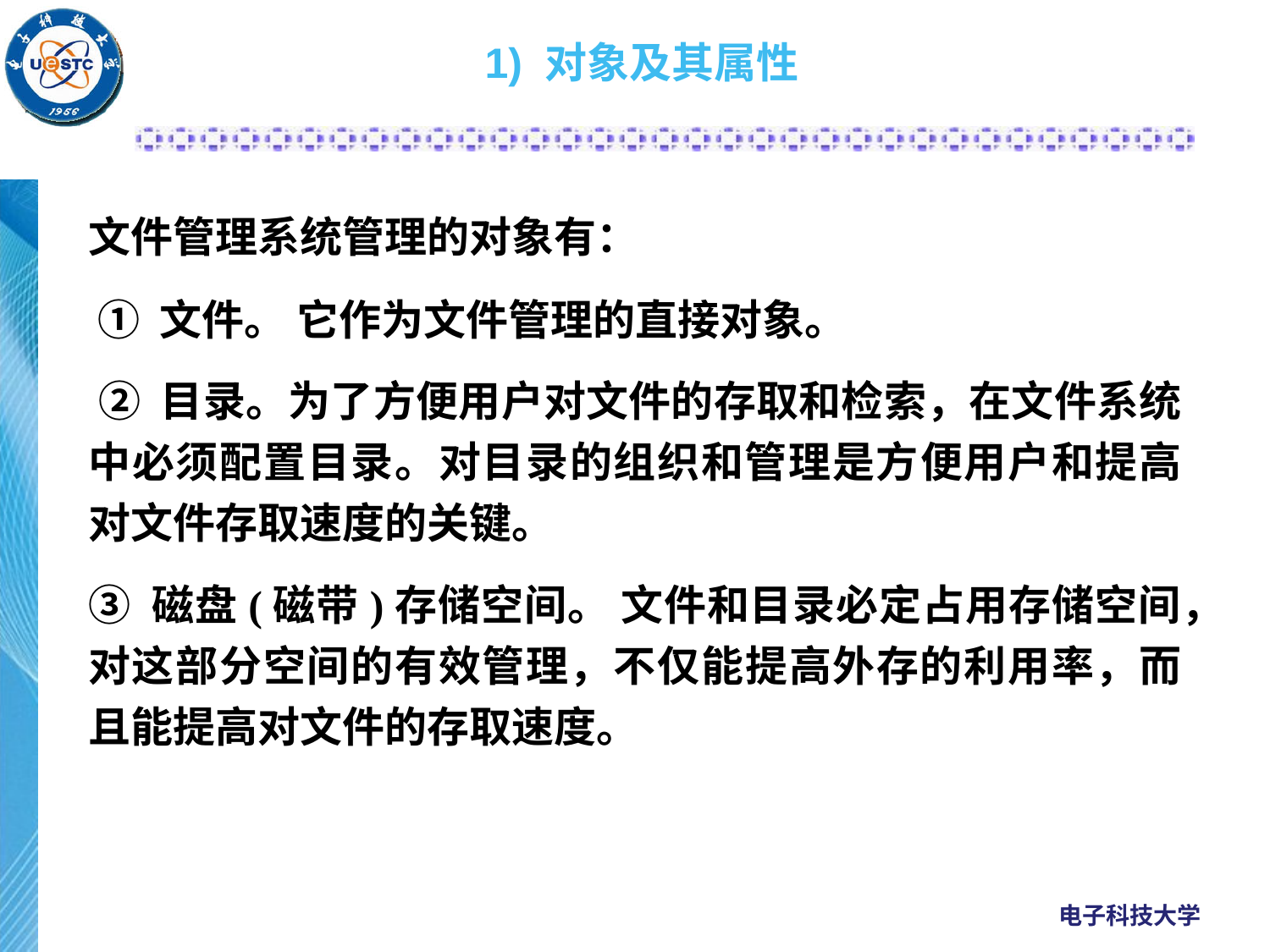

# 1) 对象及其属性
文件管理系统管理的对象有：
 ① 文件。 它作为文件管理的直接对象。
 ② 目录。为了方便用户对文件的存取和检索，在文件系统中必须配置目录。对目录的组织和管理是方便用户和提高对文件存取速度的关键。
③ 磁盘(磁带)存储空间。 文件和目录必定占用存储空间，对这部分空间的有效管理，不仅能提高外存的利用率，而且能提高对文件的存取速度。